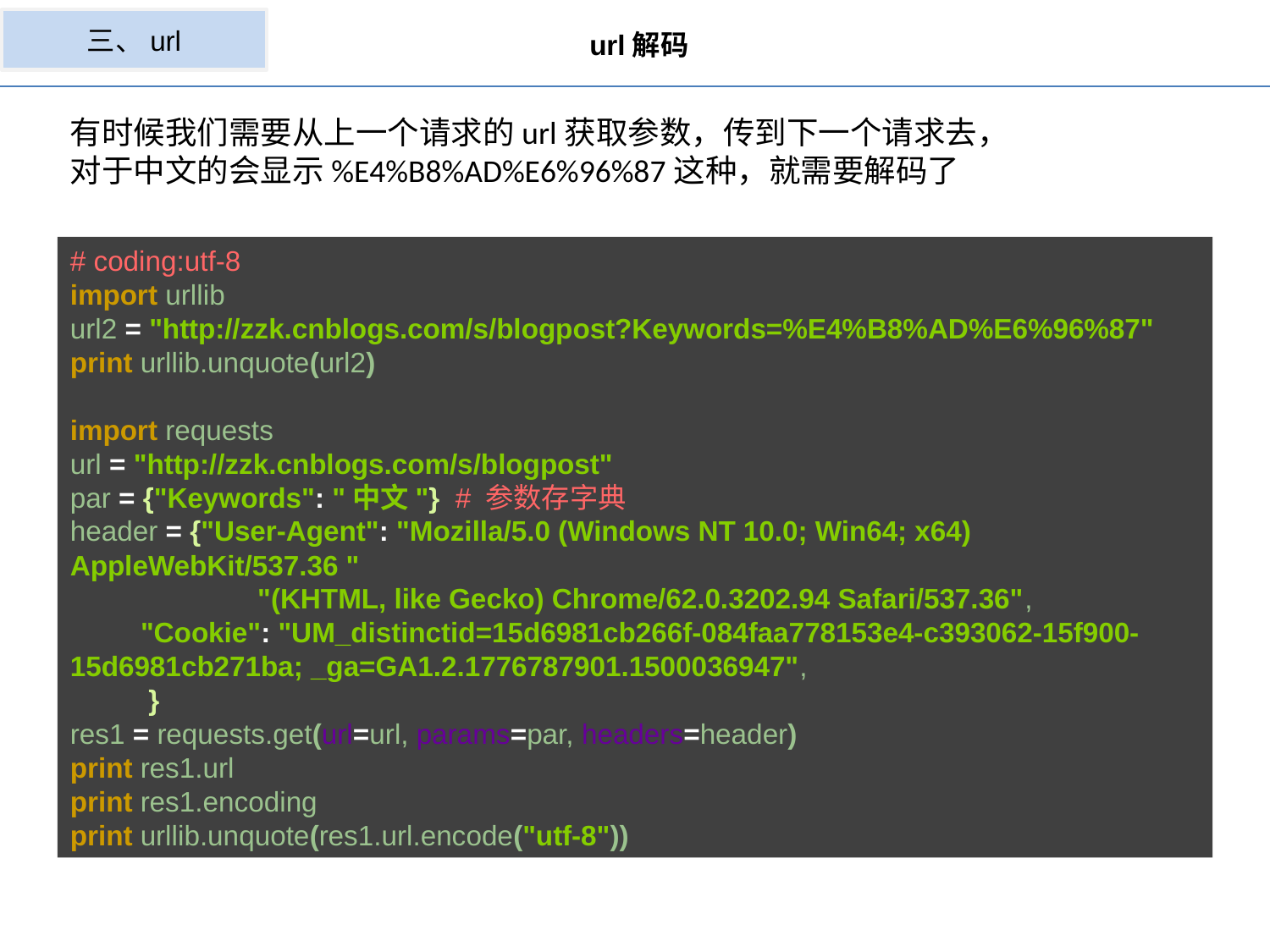

三、url
url解码
有时候我们需要从上一个请求的url获取参数，传到下一个请求去，
对于中文的会显示%E4%B8%AD%E6%96%87这种，就需要解码了
# coding:utf-8 import urllib url2 = "http://zzk.cnblogs.com/s/blogpost?Keywords=%E4%B8%AD%E6%96%87" print urllib.unquote(url2) import requests url = "http://zzk.cnblogs.com/s/blogpost" par = {"Keywords": "中文"}  # 参数存字典 header = {"User-Agent": "Mozilla/5.0 (Windows NT 10.0; Win64; x64) AppleWebKit/537.36 " "(KHTML, like Gecko) Chrome/62.0.3202.94 Safari/537.36", "Cookie": "UM_distinctid=15d6981cb266f-084faa778153e4-c393062-15f900-15d6981cb271ba; _ga=GA1.2.1776787901.1500036947", } res1 = requests.get(url=url, params=par, headers=header) print res1.url print res1.encoding print urllib.unquote(res1.url.encode("utf-8"))